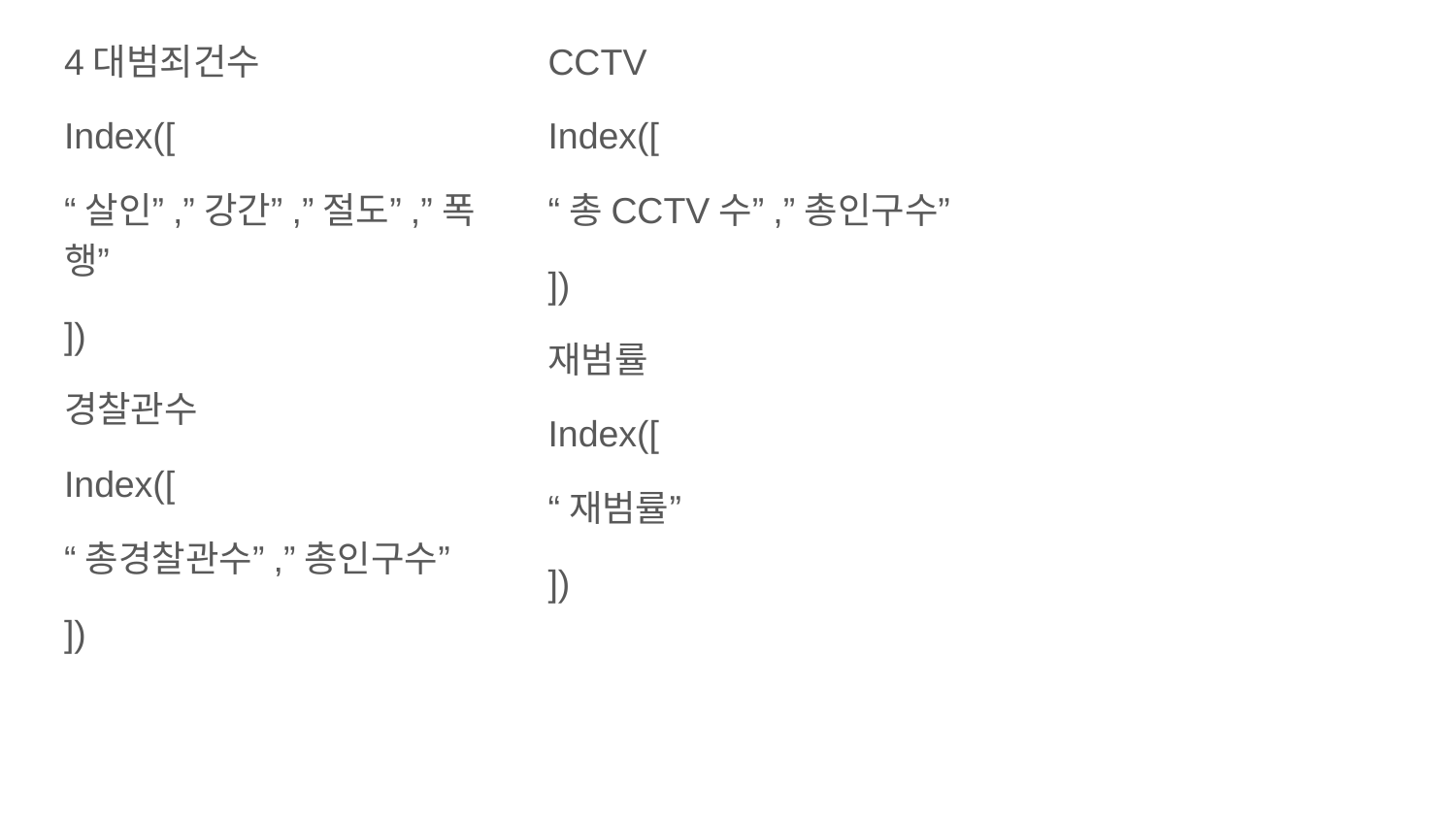

4대범죄건수
Index([
“살인”,”강간”,”절도”,”폭행”
])
경찰관수
Index([
“총경찰관수”,”총인구수”
])
CCTV
Index([
“총CCTV수”,”총인구수”
])
재범률
Index([
“재범률”
])